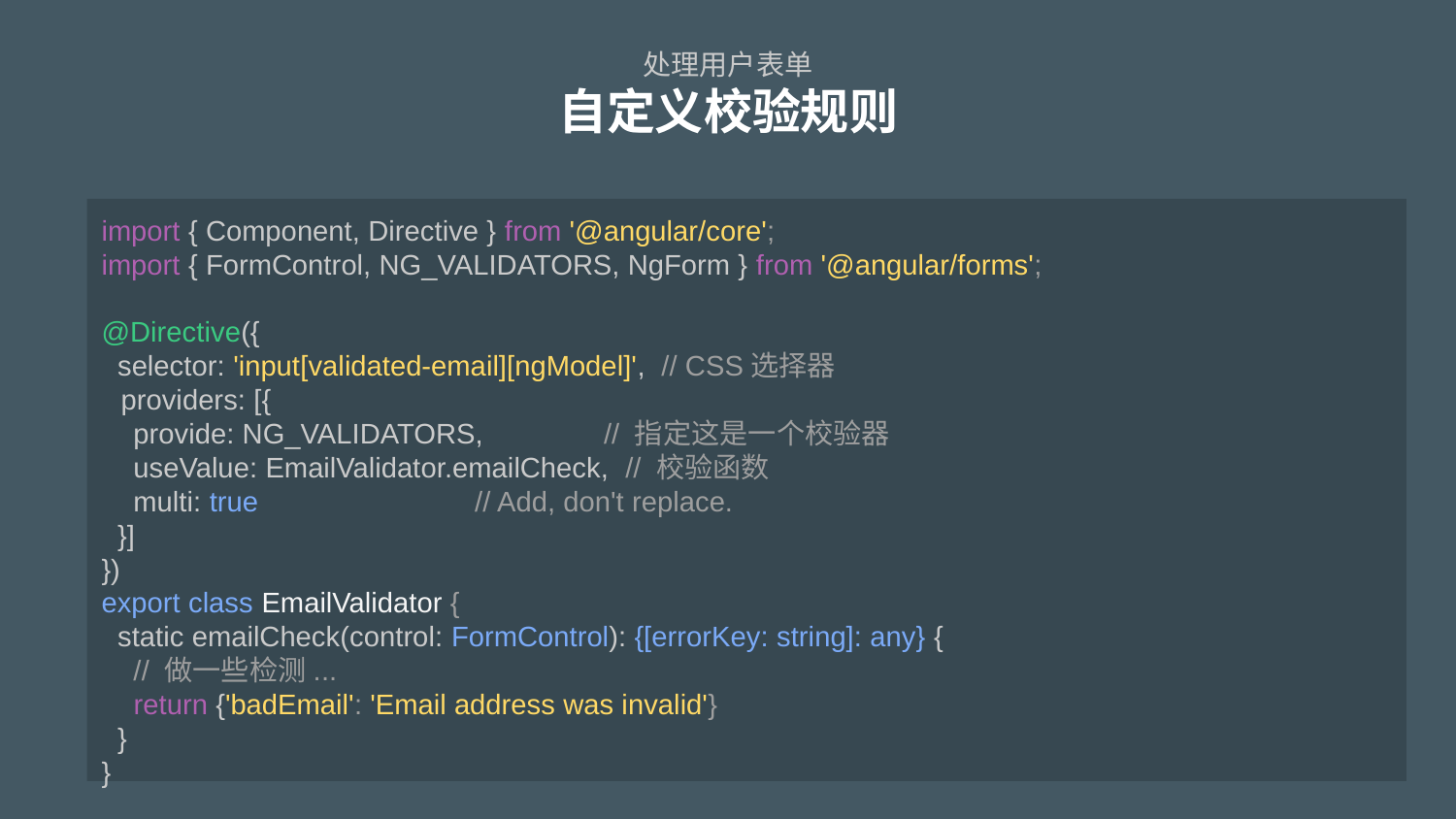

# 处理用户表单 自定义校验规则
import { Component, Directive } from '@angular/core';
import { FormControl, NG_VALIDATORS, NgForm } from '@angular/forms';
@Directive({
  selector: 'input[validated-email][ngModel]',  // CSS选择器
  providers: [{
    provide: NG_VALIDATORS,               // 指定这是一个校验器
    useValue: EmailValidator.emailCheck,  // 校验函数
    multi: true                           // Add, don't replace.
  }]
})
export class EmailValidator {
  static emailCheck(control: FormControl): {[errorKey: string]: any} {
    // 做一些检测...
    return {'badEmail': 'Email address was invalid'}
  }
}